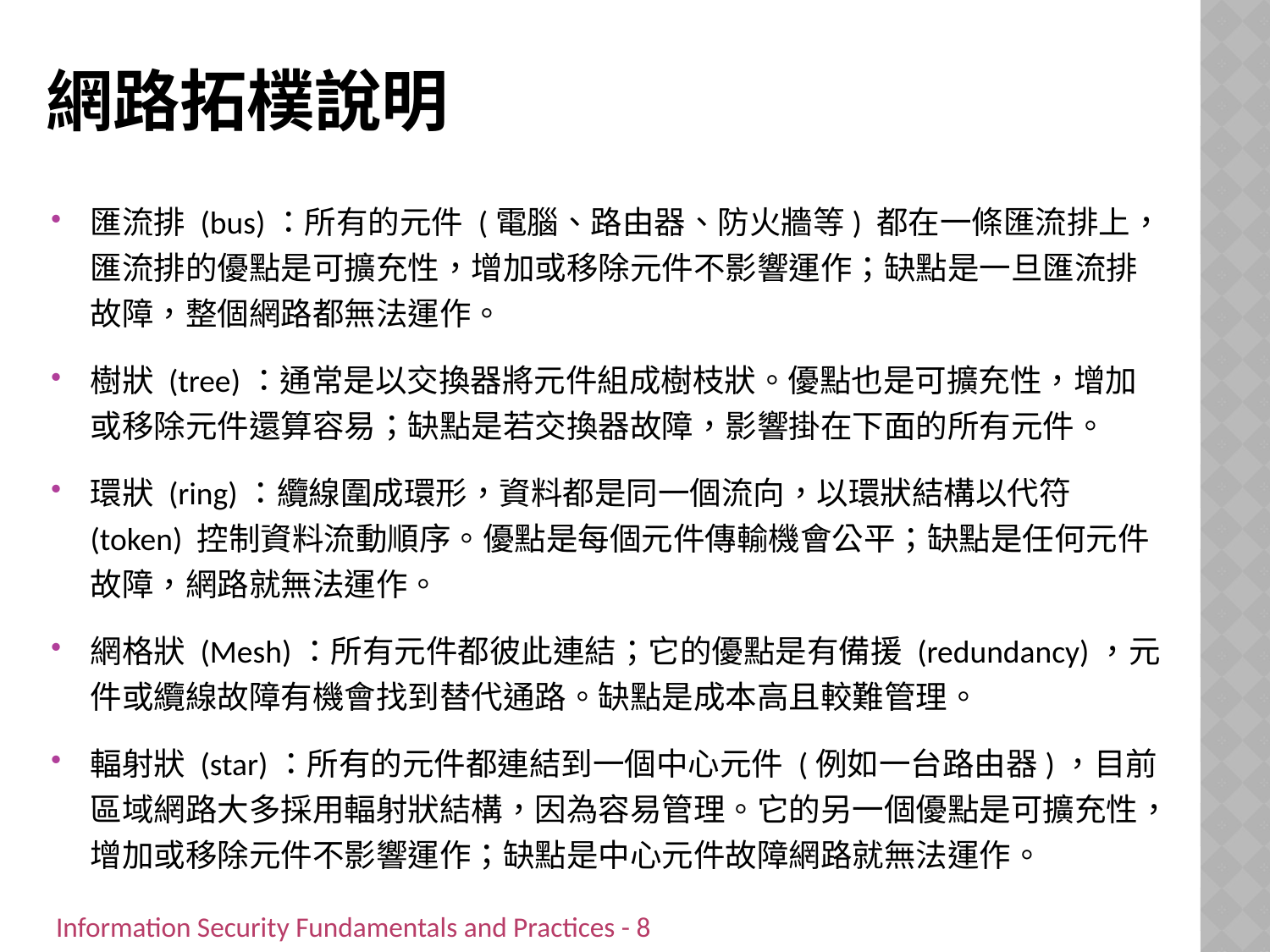

# 網路拓樸說明
匯流排 (bus)：所有的元件 (電腦、路由器、防火牆等) 都在一條匯流排上，匯流排的優點是可擴充性，增加或移除元件不影響運作；缺點是一旦匯流排故障，整個網路都無法運作。
樹狀 (tree)：通常是以交換器將元件組成樹枝狀。優點也是可擴充性，增加或移除元件還算容易；缺點是若交換器故障，影響掛在下面的所有元件。
環狀 (ring)：纜線圍成環形，資料都是同一個流向，以環狀結構以代符 (token) 控制資料流動順序。優點是每個元件傳輸機會公平；缺點是任何元件故障，網路就無法運作。
網格狀 (Mesh)：所有元件都彼此連結；它的優點是有備援 (redundancy)，元件或纜線故障有機會找到替代通路。缺點是成本高且較難管理。
輻射狀 (star)：所有的元件都連結到一個中心元件 (例如一台路由器)，目前區域網路大多採用輻射狀結構，因為容易管理。它的另一個優點是可擴充性，增加或移除元件不影響運作；缺點是中心元件故障網路就無法運作。